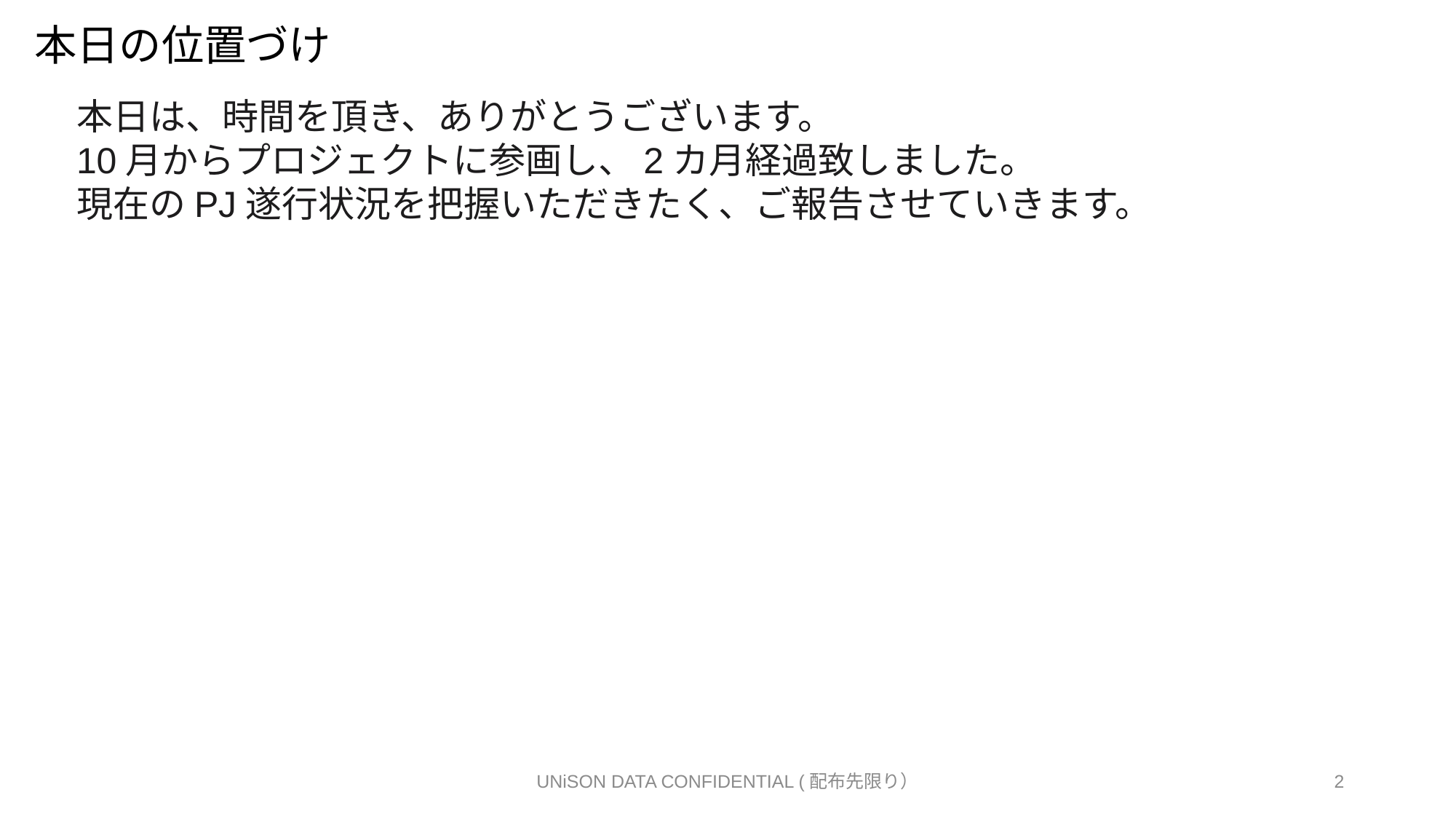

# 本日の位置づけ
本日は、時間を頂き、ありがとうございます。
10月からプロジェクトに参画し、2カ月経過致しました。
現在のPJ遂行状況を把握いただきたく、ご報告させていきます。
UNiSON DATA CONFIDENTIAL (配布先限り）
2